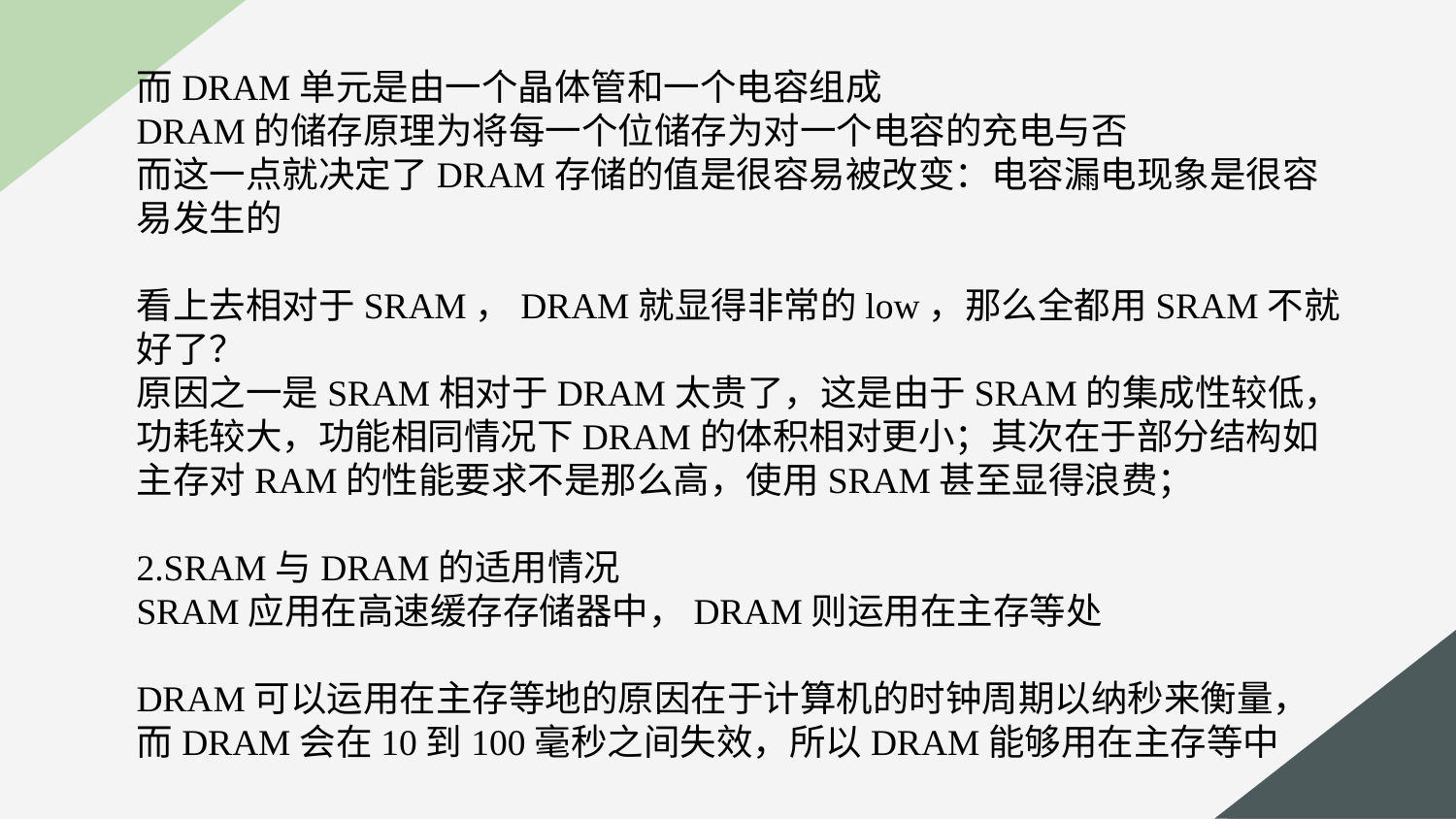

而DRAM单元是由一个晶体管和一个电容组成
DRAM的储存原理为将每一个位储存为对一个电容的充电与否
而这一点就决定了DRAM存储的值是很容易被改变：电容漏电现象是很容易发生的

看上去相对于SRAM，DRAM就显得非常的low，那么全都用SRAM不就好了？
原因之一是SRAM相对于DRAM太贵了，这是由于SRAM的集成性较低，功耗较大，功能相同情况下DRAM的体积相对更小；其次在于部分结构如主存对RAM的性能要求不是那么高，使用SRAM甚至显得浪费；

2.SRAM与DRAM的适用情况
SRAM应用在高速缓存存储器中，DRAM则运用在主存等处

DRAM可以运用在主存等地的原因在于计算机的时钟周期以纳秒来衡量，而DRAM会在10到100毫秒之间失效，所以DRAM能够用在主存等中